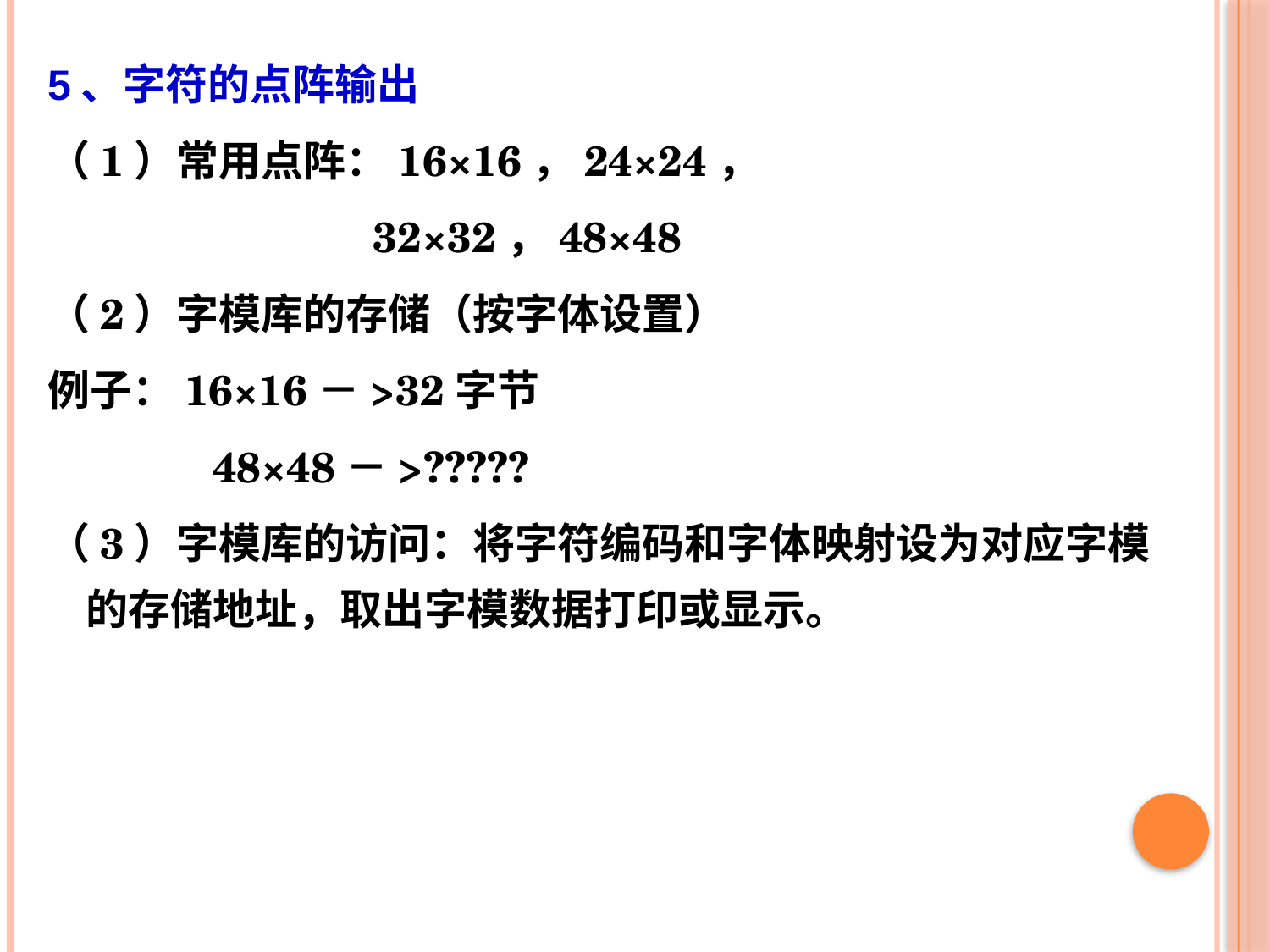

5、字符的点阵输出
（1）常用点阵：16×16，24×24，
                           32×32，48×48
（2）字模库的存储（按字体设置）
例子：16×16－>32字节
		48×48－>?????
（3）字模库的访问：将字符编码和字体映射设为对应字模的存储地址，取出字模数据打印或显示。